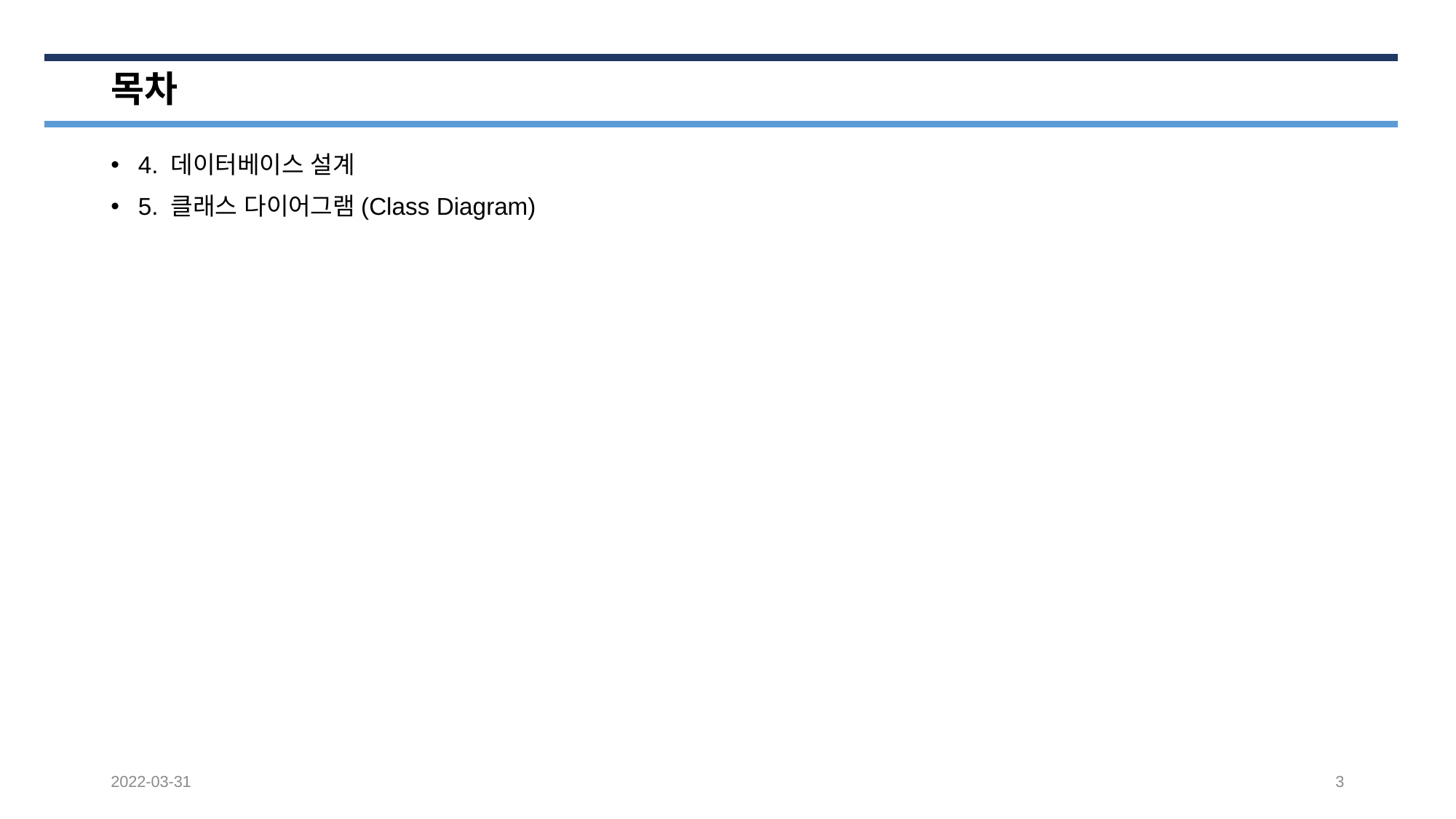

# 목차
4. 데이터베이스 설계
5. 클래스 다이어그램(Class Diagram)
2022-03-31
3